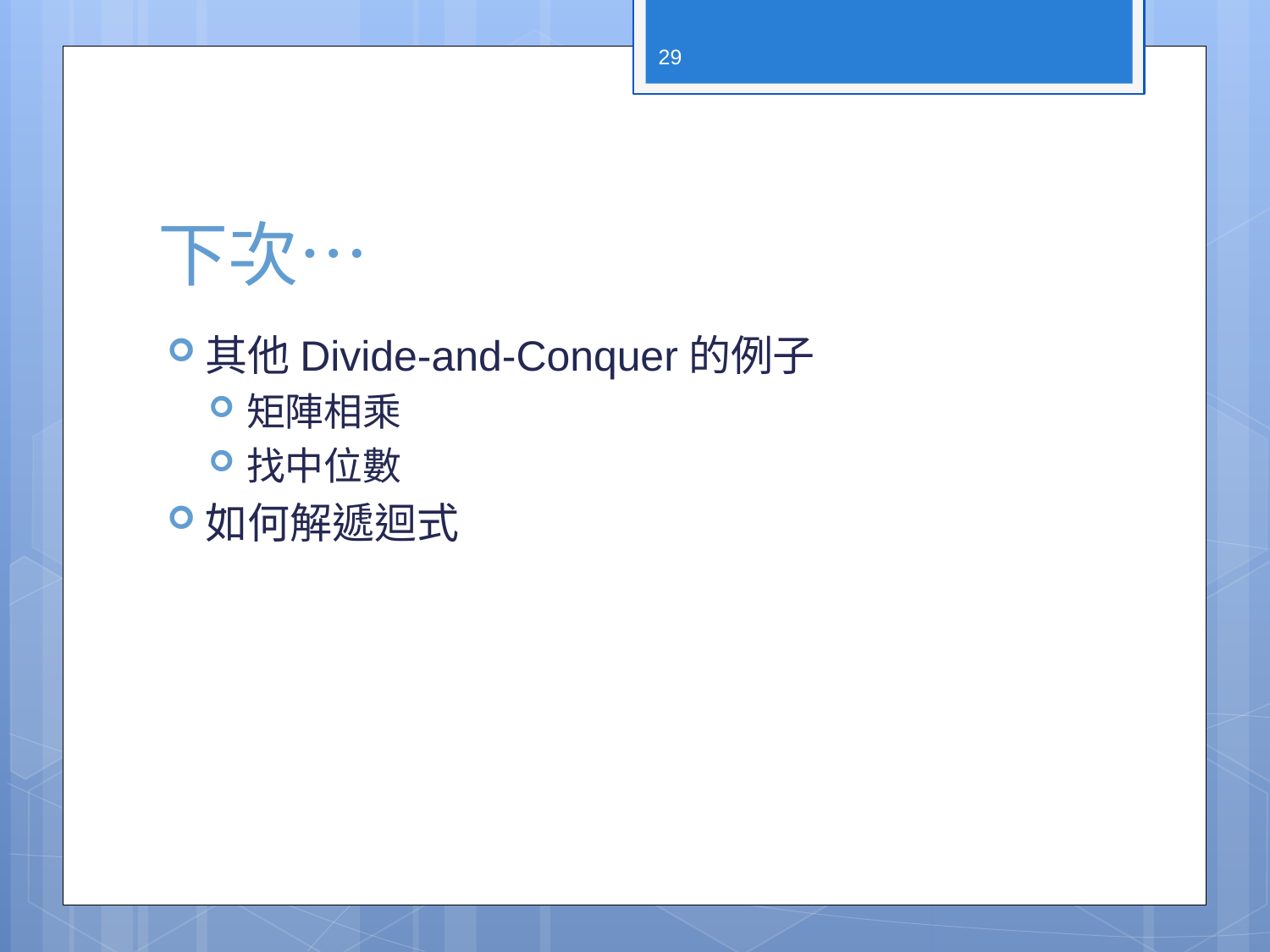

29
# 下次…
其他Divide-and-Conquer的例子
矩陣相乘
找中位數
如何解遞迴式